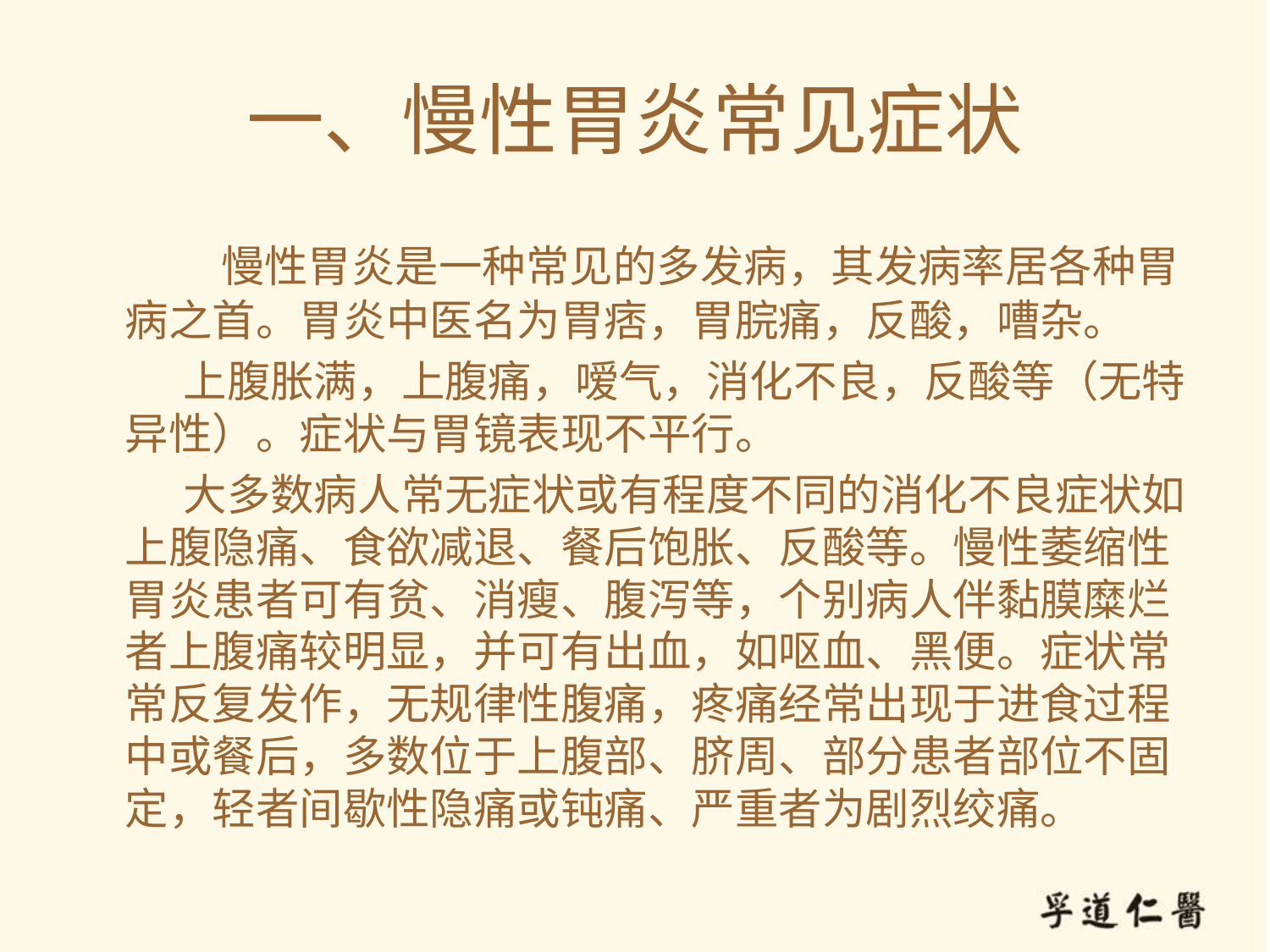

# 一、慢性胃炎常见症状
           慢性胃炎是一种常见的多发病，其发病率居各种胃病之首。胃炎中医名为胃痞，胃脘痛，反酸，嘈杂。
          上腹胀满，上腹痛，嗳气，消化不良，反酸等（无特异性）。症状与胃镜表现不平行。
          大多数病人常无症状或有程度不同的消化不良症状如上腹隐痛、食欲减退、餐后饱胀、反酸等。慢性萎缩性胃炎患者可有贫、消瘦、腹泻等，个别病人伴黏膜糜烂者上腹痛较明显，并可有出血，如呕血、黑便。症状常常反复发作，无规律性腹痛，疼痛经常出现于进食过程中或餐后，多数位于上腹部、脐周、部分患者部位不固定，轻者间歇性隐痛或钝痛、严重者为剧烈绞痛。